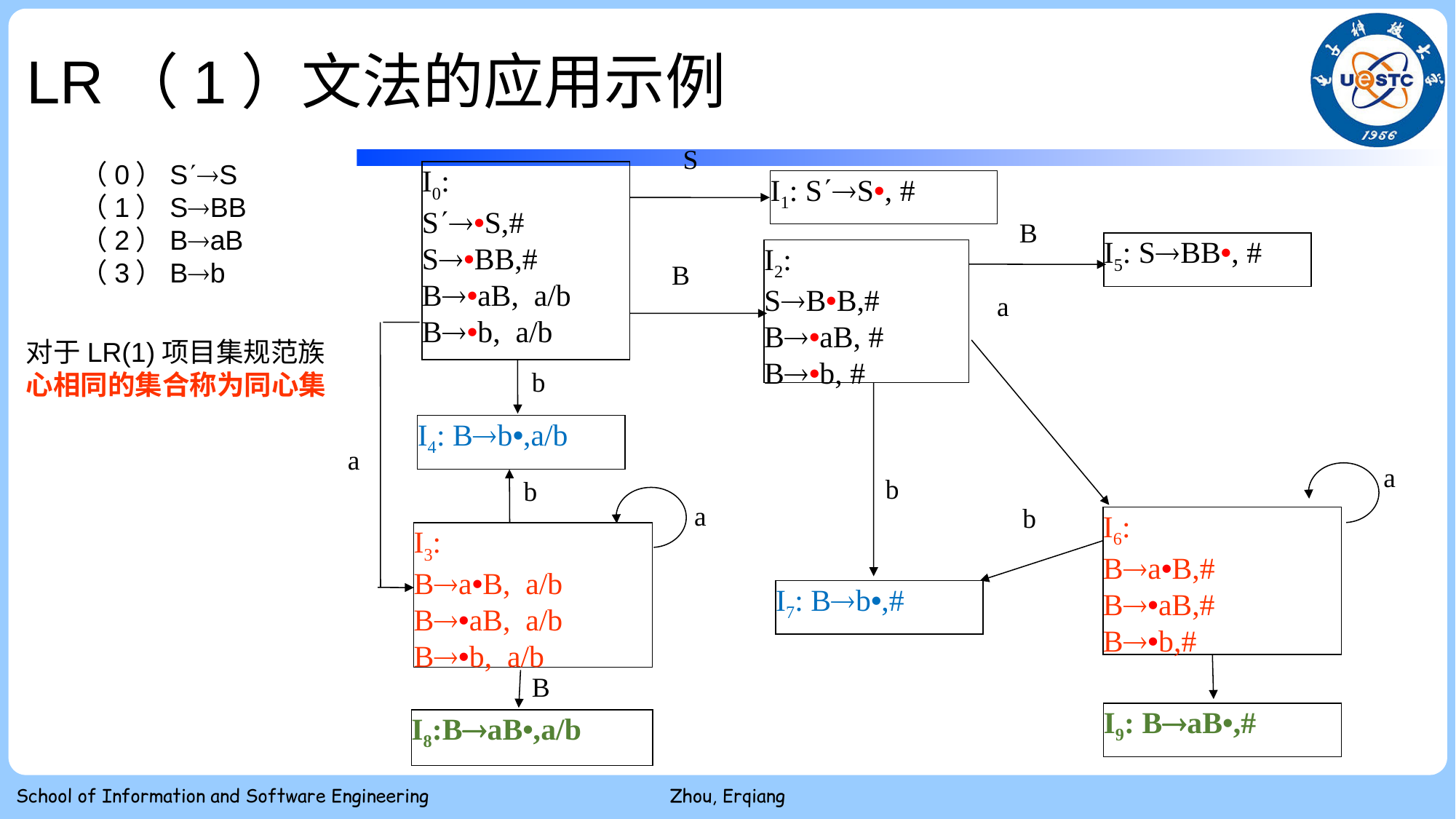

# LR（1）文法的应用示例
S
I0:
S′→•S,#
S→•BB,#
B→•aB,  a/b
B→•b,  a/b

I1: S′→S•, #

B
I5: S→BB•, #
I2:
S→B•B,#
B→•aB, #
B→•b, #
B

a

b

I4: B→b•,a/b
a
a

b
b

a
b
I6:
B→a•B,#
B→•aB,#
B→•b,#
I3:
B→a•B,  a/b
B→•aB,  a/b
B→•b,  a/b

I7: B→b•,#

B
I9: B→aB•,#

I8:B→aB•,a/b

（0）S′→S
（1）S→BB
（2）B→aB
（3）B→b
对于LR(1)项目集规范族
心相同的集合称为同心集
School of Information and Software Engineering
Zhou, Erqiang
14